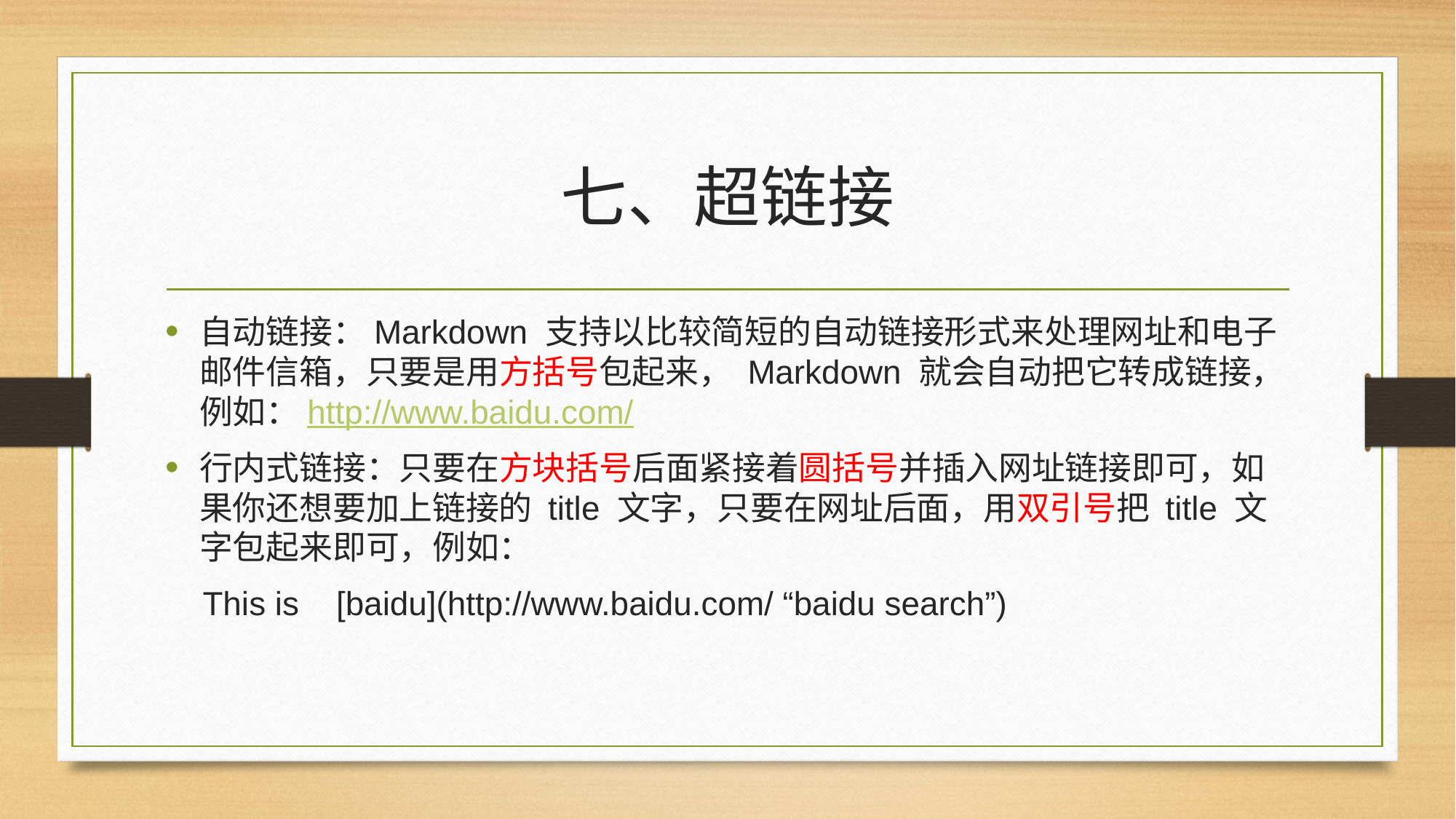

# 七、超链接
自动链接：Markdown 支持以比较简短的自动链接形式来处理网址和电子邮件信箱，只要是用方括号包起来， Markdown 就会自动把它转成链接，例如：http://www.baidu.com/
行内式链接：只要在方块括号后面紧接着圆括号并插入网址链接即可，如果你还想要加上链接的 title 文字，只要在网址后面，用双引号把 title 文字包起来即可，例如：
    This is    [baidu](http://www.baidu.com/ “baidu search”)